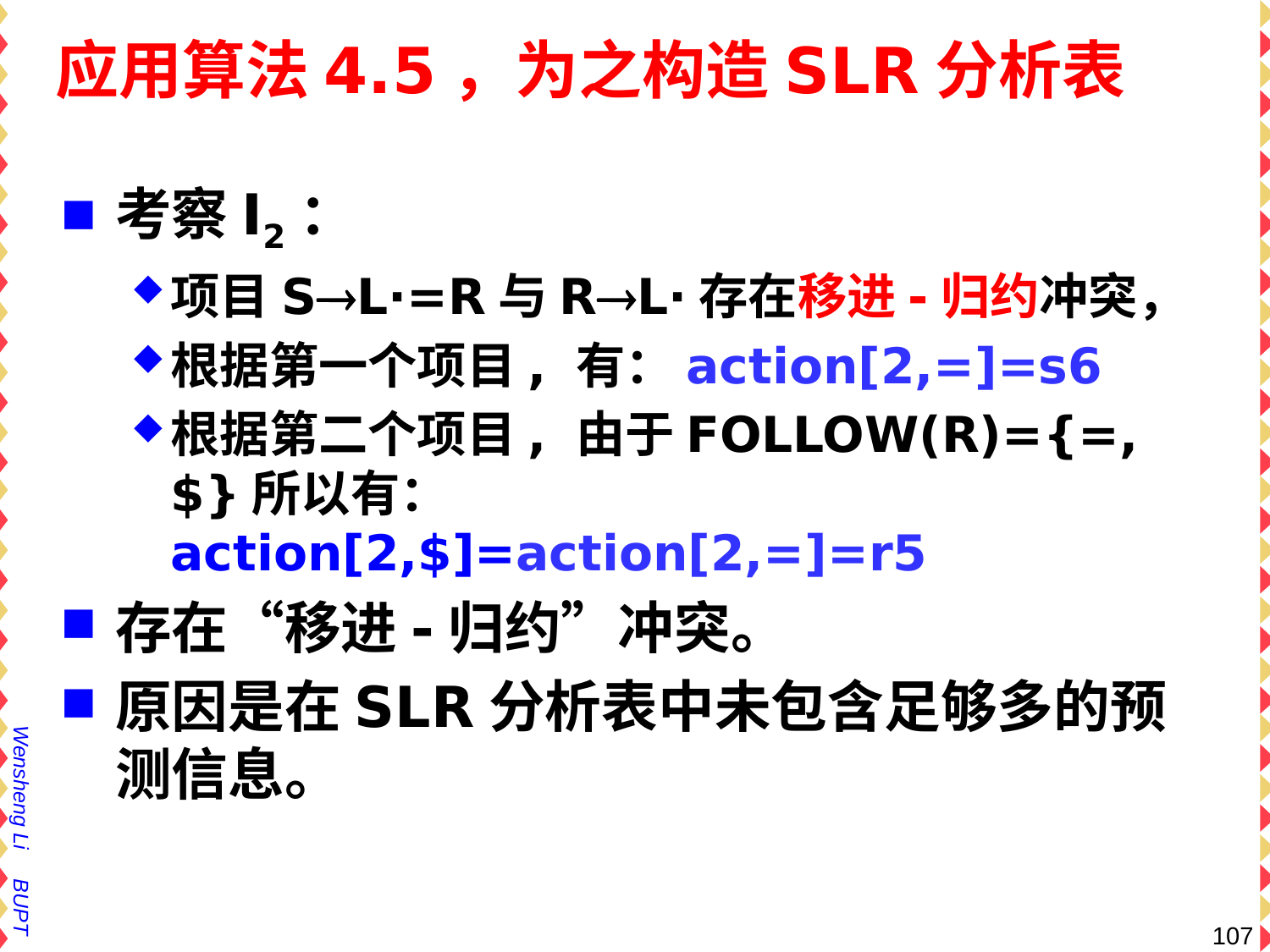

# 应用算法4.5，为之构造SLR分析表
考察I2：
项目S→L·=R与R→L·存在移进-归约冲突，
根据第一个项目, 有：action[2,=]=s6
根据第二个项目, 由于FOLLOW(R)={=,$}所以有： action[2,$]=action[2,=]=r5
存在“移进-归约”冲突。
原因是在SLR分析表中未包含足够多的预测信息。
107